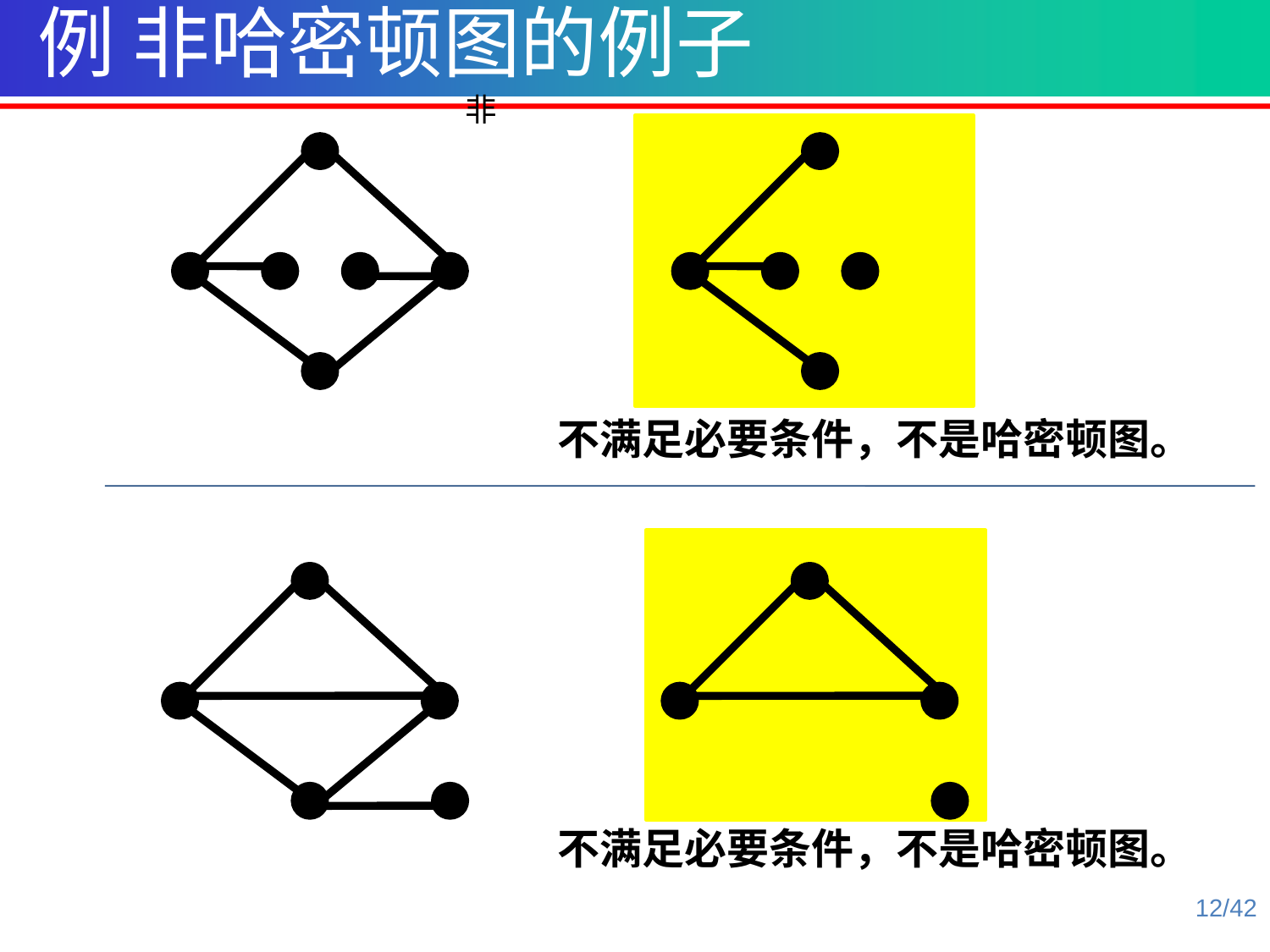

例 非哈密顿图的例子
非

不满足必要条件，不是哈密顿图。

不满足必要条件，不是哈密顿图。
12/42